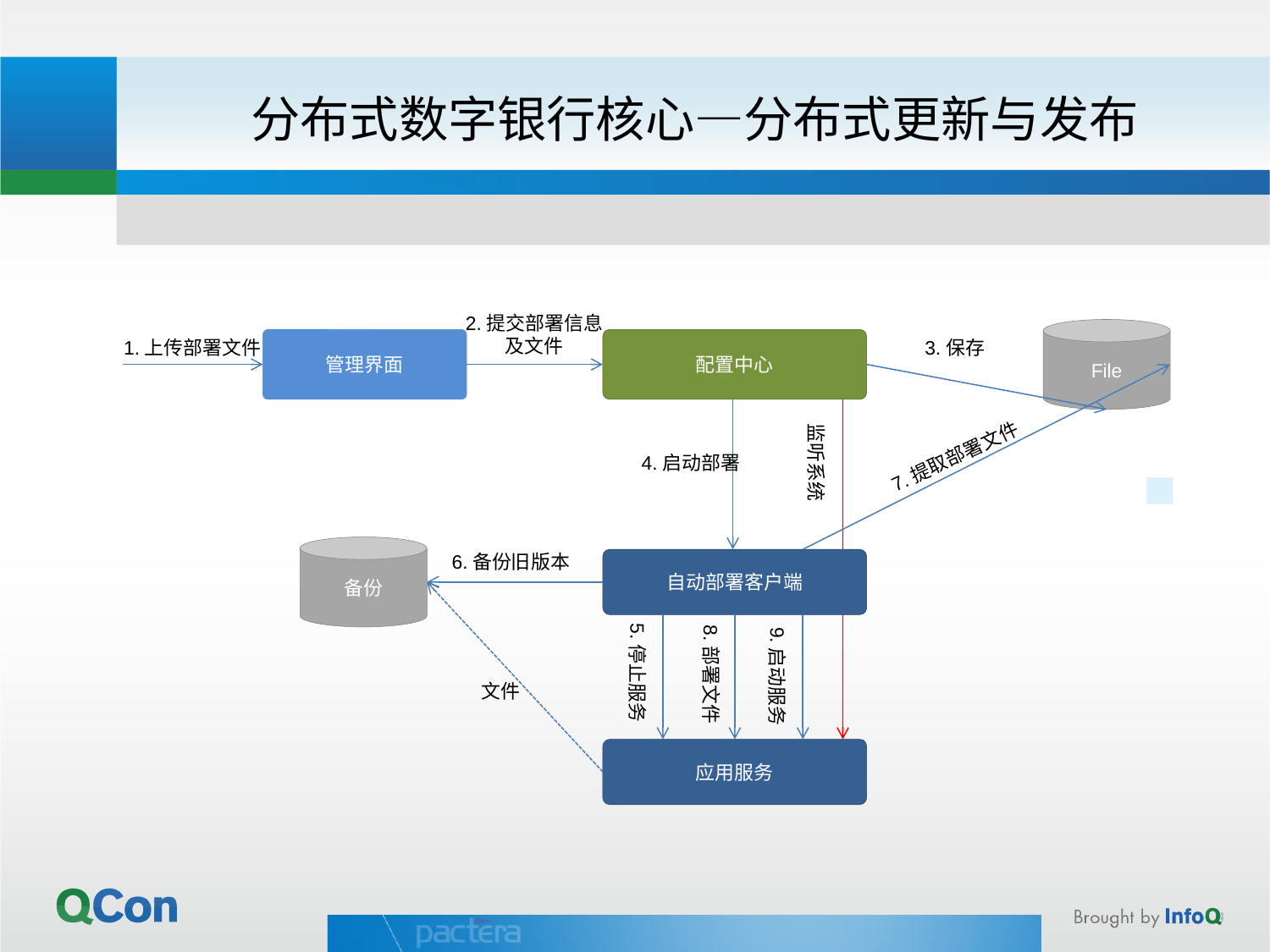

# 分布式数字银行核心—分布式更新与发布
2.提交部署信息
及文件
File
管理界面
配置中心
1.上传部署文件
3.保存
监听系统
7.提取部署文件
4.启动部署
备份
6.备份旧版本
自动部署客户端
5.停止服务
8.部署文件
9.启动服务
文件
应用服务